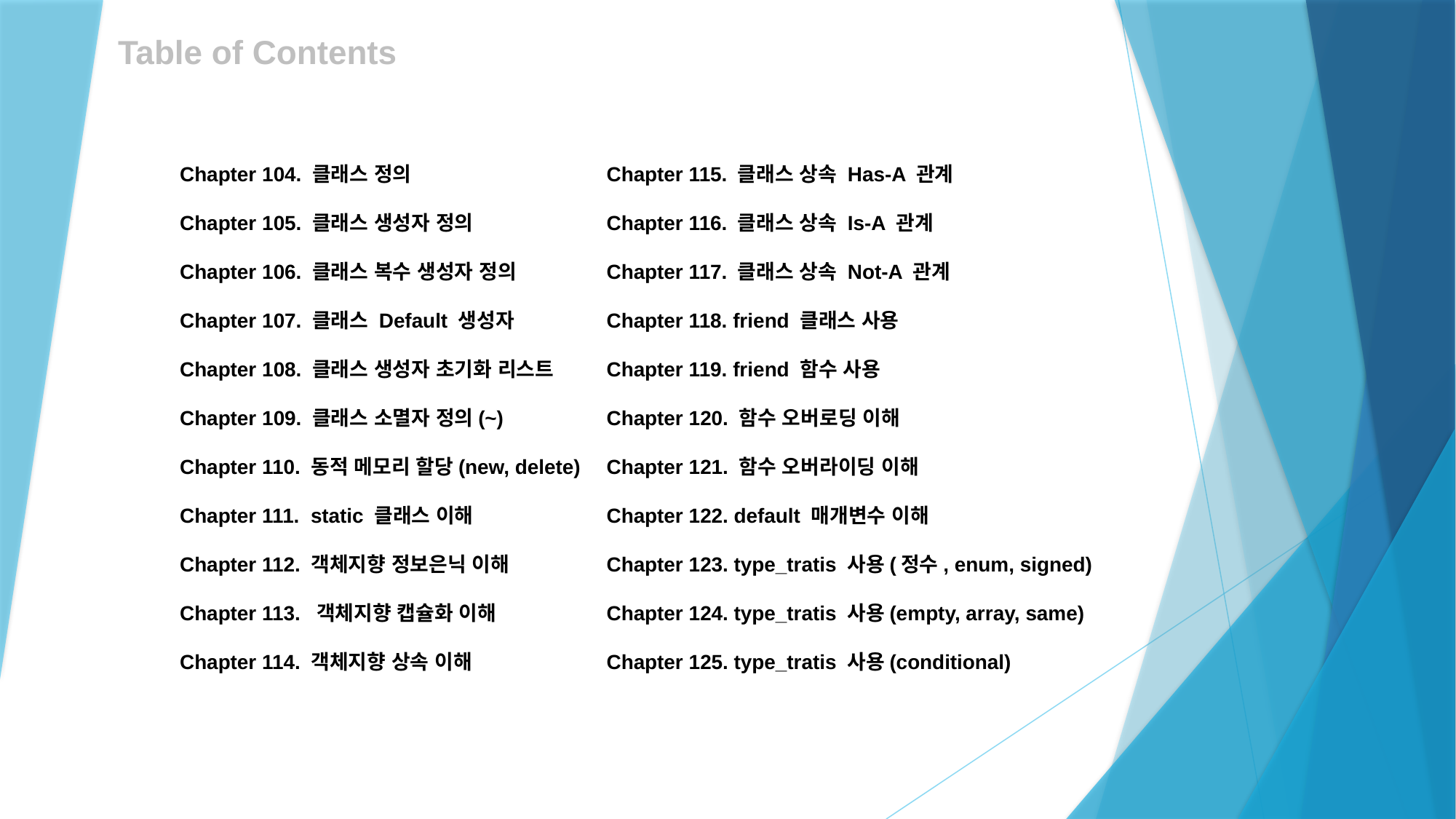

Table of Contents
Chapter 115. 클래스 상속 Has-A 관계

Chapter 116. 클래스 상속 Is-A 관계

Chapter 117. 클래스 상속 Not-A 관계

Chapter 118. friend 클래스 사용

Chapter 119. friend 함수 사용

Chapter 120. 함수 오버로딩 이해

Chapter 121. 함수 오버라이딩 이해

Chapter 122. default 매개변수 이해

Chapter 123. type_tratis 사용(정수, enum, signed)

Chapter 124. type_tratis 사용(empty, array, same)

Chapter 125. type_tratis 사용(conditional)
Chapter 104. 클래스 정의

Chapter 105. 클래스 생성자 정의

Chapter 106. 클래스 복수 생성자 정의

Chapter 107. 클래스 Default 생성자

Chapter 108. 클래스 생성자 초기화 리스트

Chapter 109. 클래스 소멸자 정의(~)

Chapter 110. 동적 메모리 할당(new, delete)

Chapter 111.  static 클래스 이해

Chapter 112. 객체지향 정보은닉 이해

Chapter 113.  객체지향 캡슐화 이해

Chapter 114. 객체지향 상속 이해